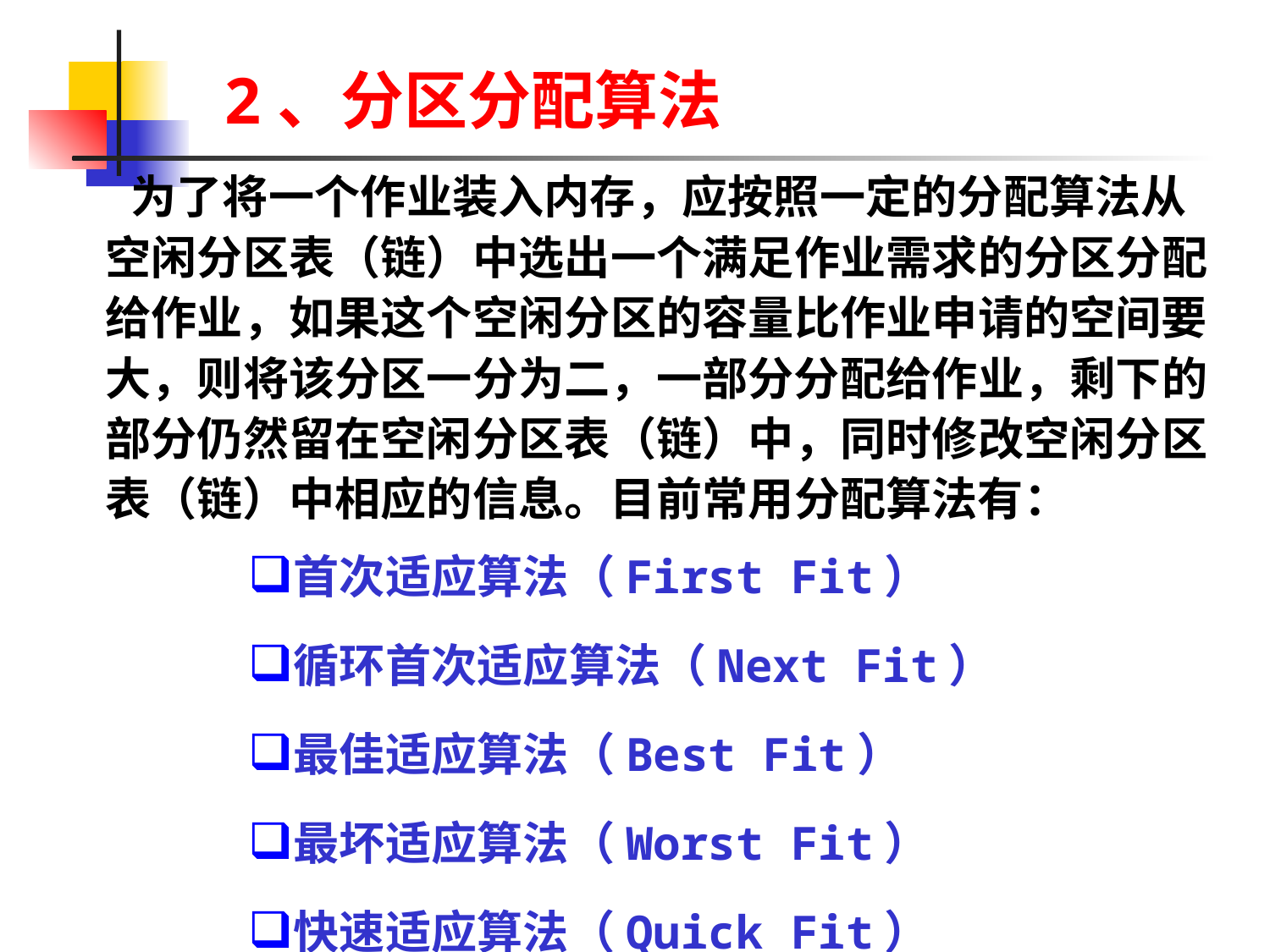

# 2、分区分配算法
      为了将一个作业装入内存，应按照一定的分配算法从空闲分区表（链）中选出一个满足作业需求的分区分配给作业，如果这个空闲分区的容量比作业申请的空间要大，则将该分区一分为二，一部分分配给作业，剩下的部分仍然留在空闲分区表（链）中，同时修改空闲分区表（链）中相应的信息。目前常用分配算法有：
首次适应算法（First Fit）
循环首次适应算法（Next Fit）
最佳适应算法（Best Fit）
最坏适应算法（Worst Fit）
快速适应算法（Quick Fit）